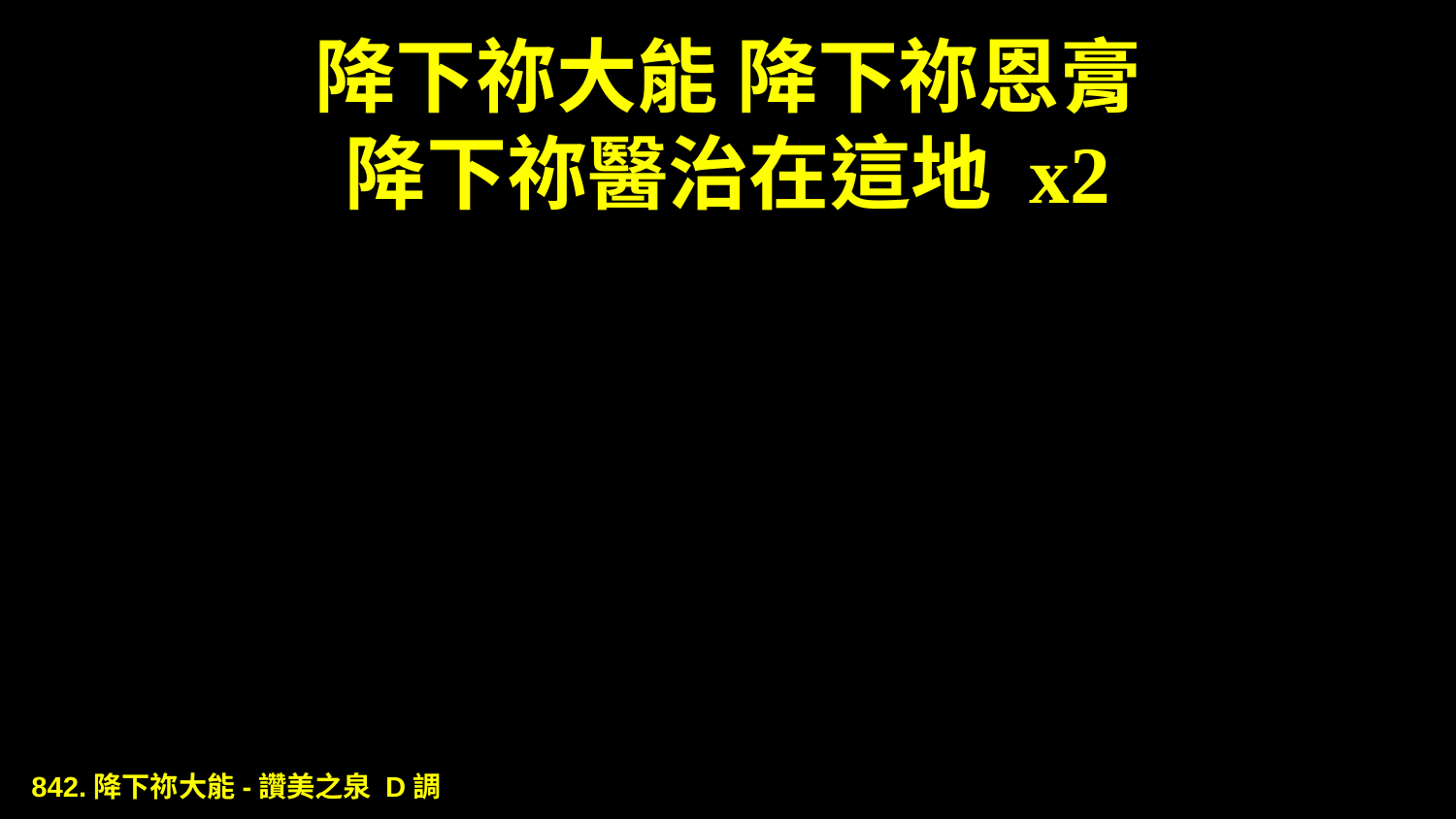

# 降下祢大能 降下祢恩膏 降下祢醫治在這地 x2
842.降下祢大能-讚美之泉 D調